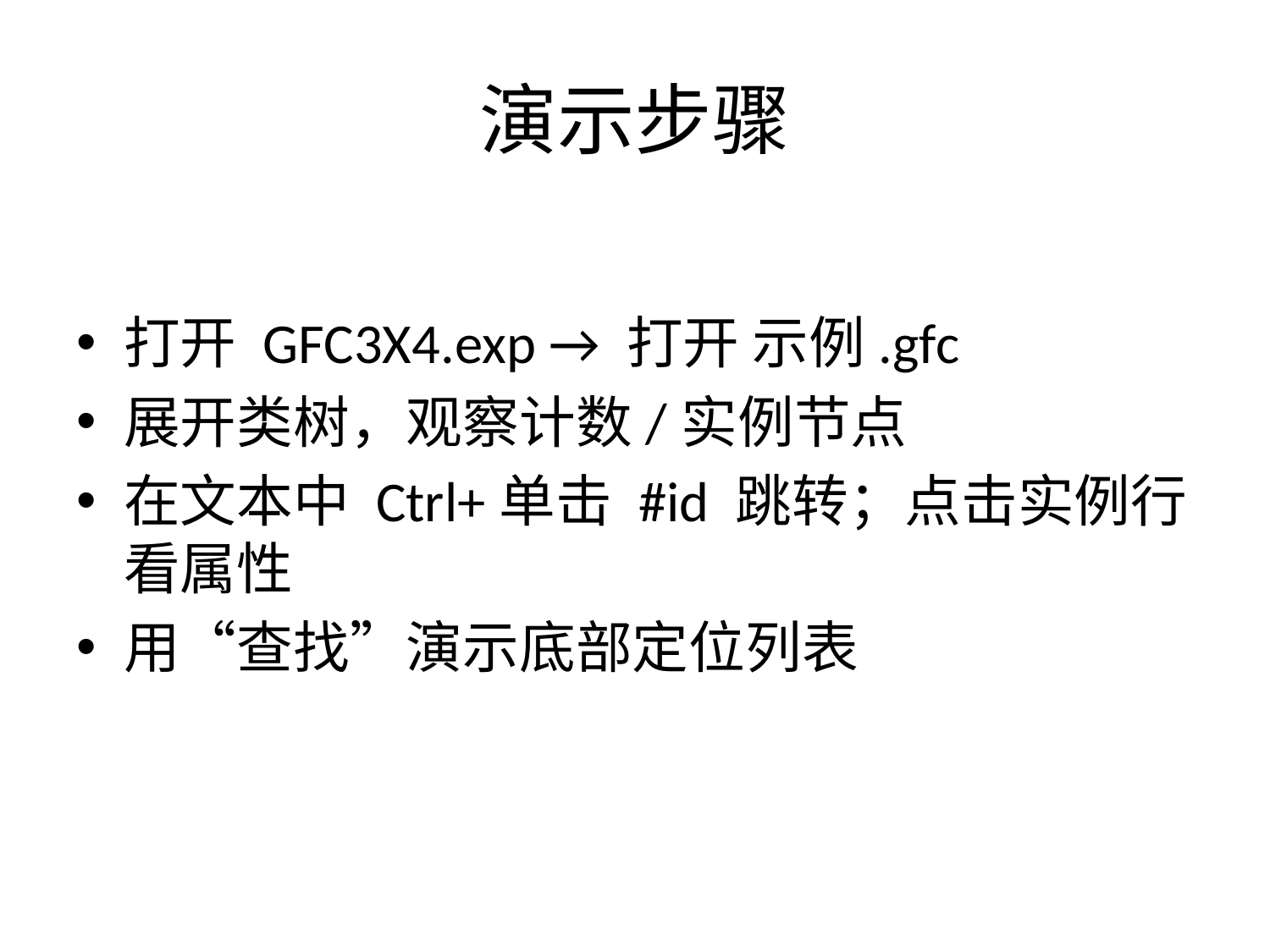

# 演示步骤

打开 GFC3X4.exp → 打开 示例.gfc
展开类树，观察计数/实例节点
在文本中 Ctrl+单击 #id 跳转；点击实例行看属性
用“查找”演示底部定位列表